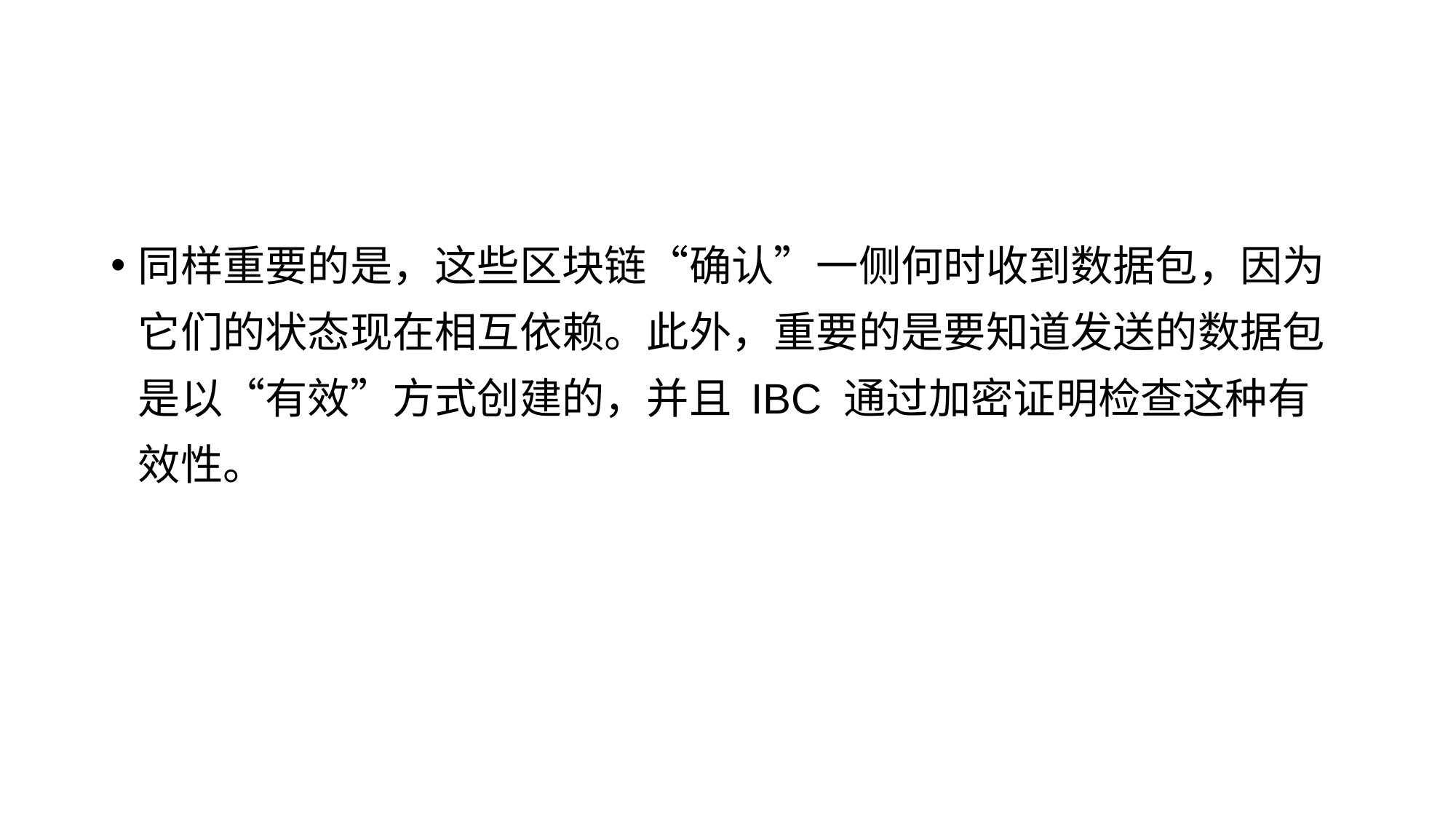

同样重要的是，这些区块链“确认”一侧何时收到数据包，因为它们的状态现在相互依赖。此外，重要的是要知道发送的数据包是以“有效”方式创建的，并且 IBC 通过加密证明检查这种有效性。